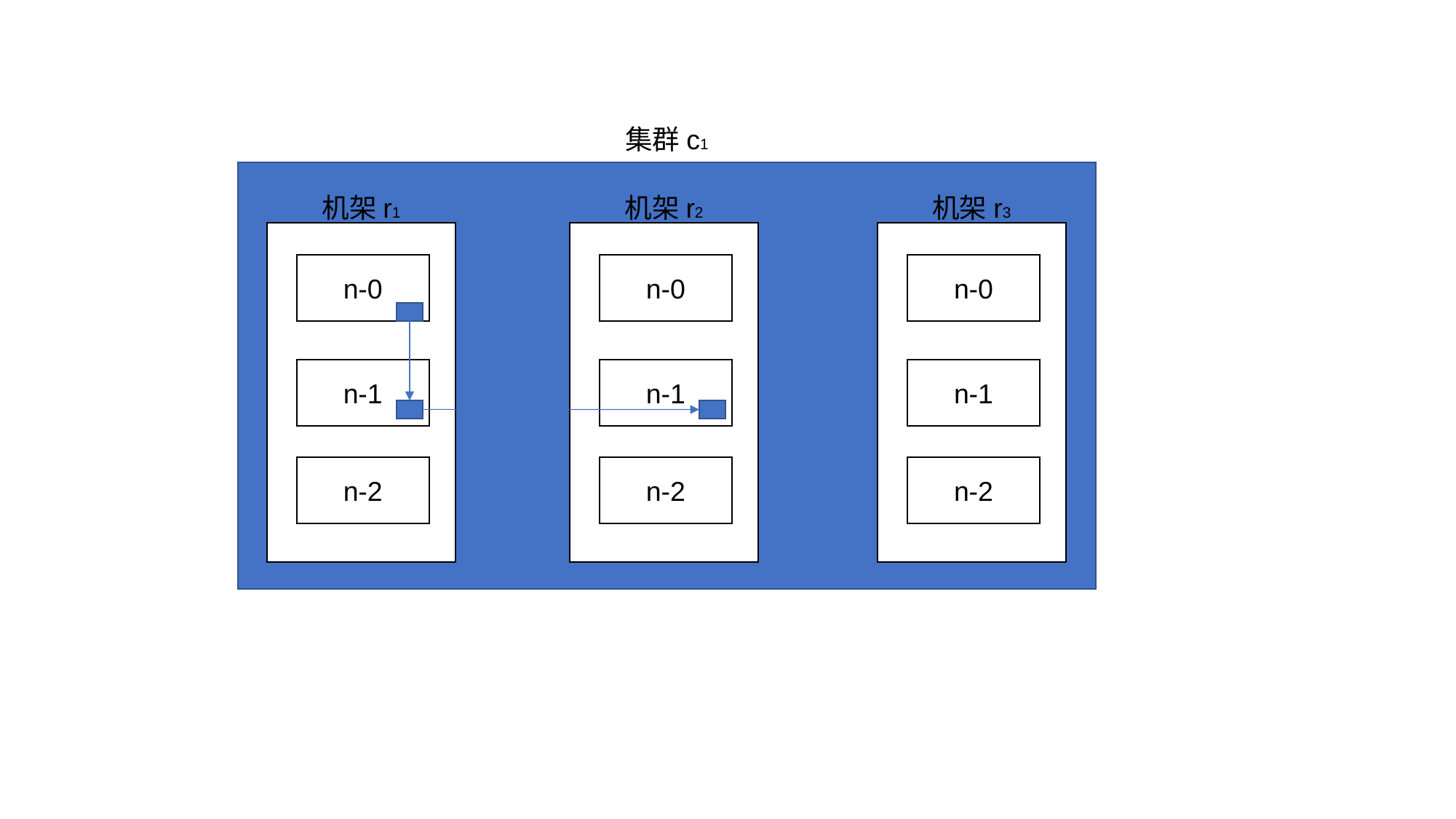

集群c1

机架r1
机架r2
机架r3

n-0
n-0
n-0

n-1
n-1
n-1

n-2
n-2
n-2